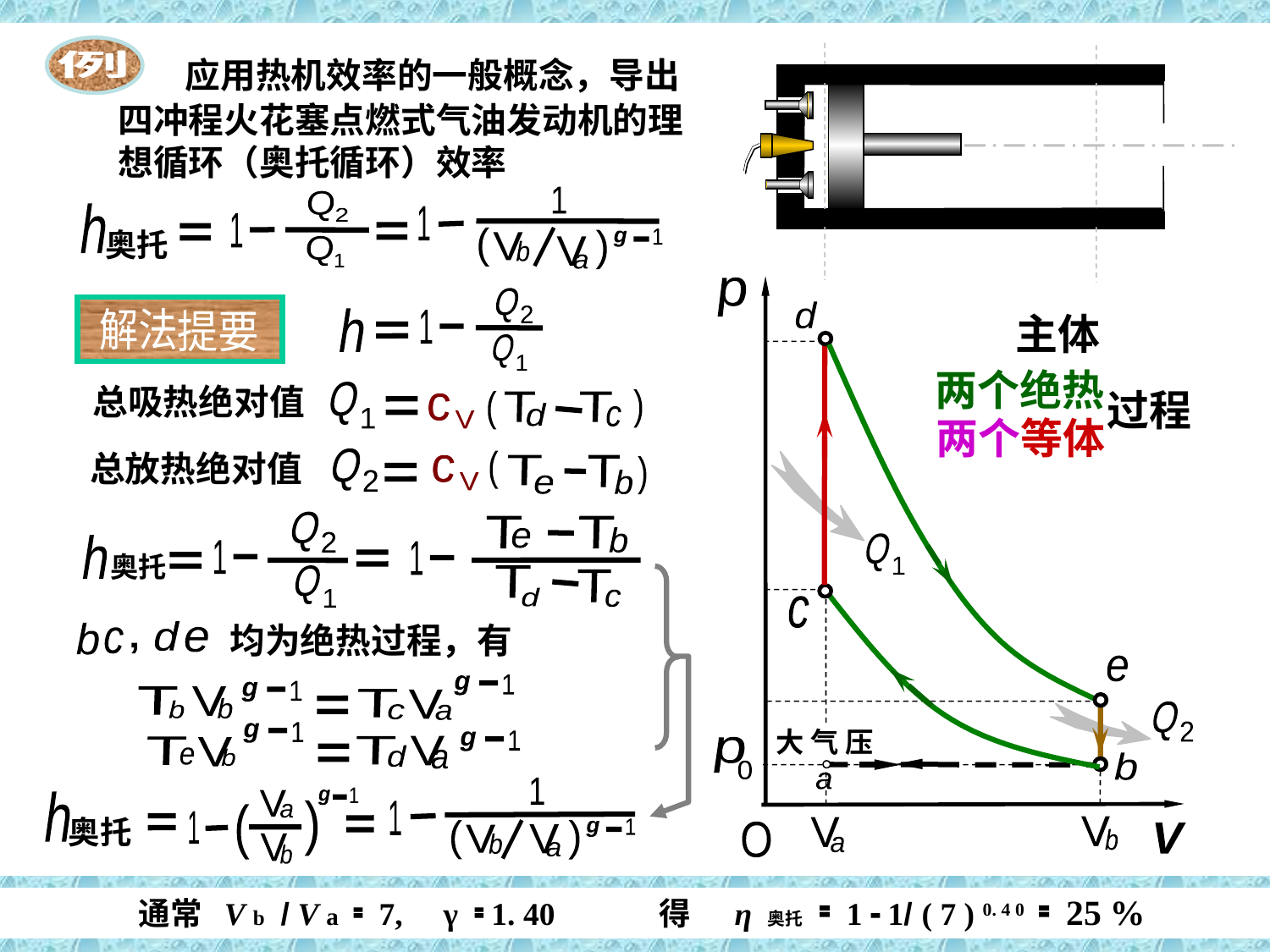

３
     应用热机效率的一般概念，导出四冲程火花塞点燃式气油发动机的理想循环（奥托循环）效率

例
1
1

(

1
γ

)
V
b
V
a
Q
η
奥托
2
1

Q
1

绝   热

压    缩

排    气

吸      气

点火等体吸热
绝热膨胀

等体放热

p

O
V
Q
2
η
1

Q
1

解法
提要
总吸热绝对值
Q
1
)
(
T
d
T
c

c
V

总放热绝对值
Q
2
(
T
e
c
V
T
b
)

主体
两个绝热
过程
两个等体
d

V
V
b
a

e

Q
1
Q
2
T
T
b
e

η
1

1

奥托

T
d
Q
1
T

c

c

均为绝热过程，有
d
b
e
c
,
1
γ

1
γ

T
V
b
T

V
a
b
c
1
γ

1
γ

T
V
T
V

d
e
b
a

Q
2

大 气 压

p
0
b

a

1
1
γ
V
a

)
(
1

V
b
η
奥托
1

1
γ

(
)

V
a
V
b

  通常  V b  / V a  =  7,     γ  = 1. 40            得     η 奥托   =  1 – 1/ ( 7 ) 0. 4 0   =  25 %